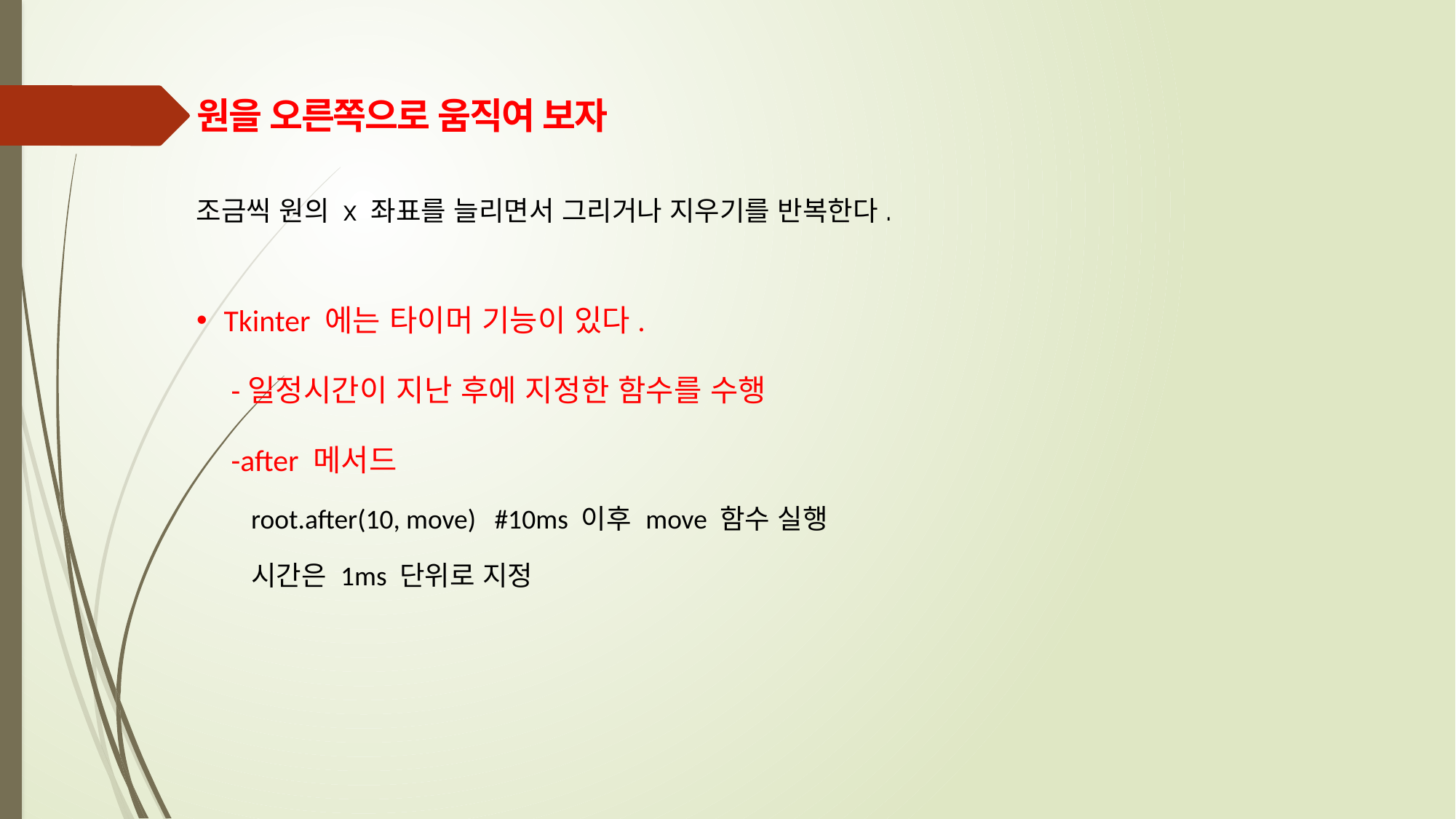

원을 오른쪽으로 움직여 보자
조금씩 원의 x 좌표를 늘리면서 그리거나 지우기를 반복한다.
Tkinter 에는 타이머 기능이 있다.
     -일정시간이 지난 후에 지정한 함수를 수행
     -after 메서드
root.after(10, move)   #10ms 이후 move 함수 실행
시간은 1ms 단위로 지정